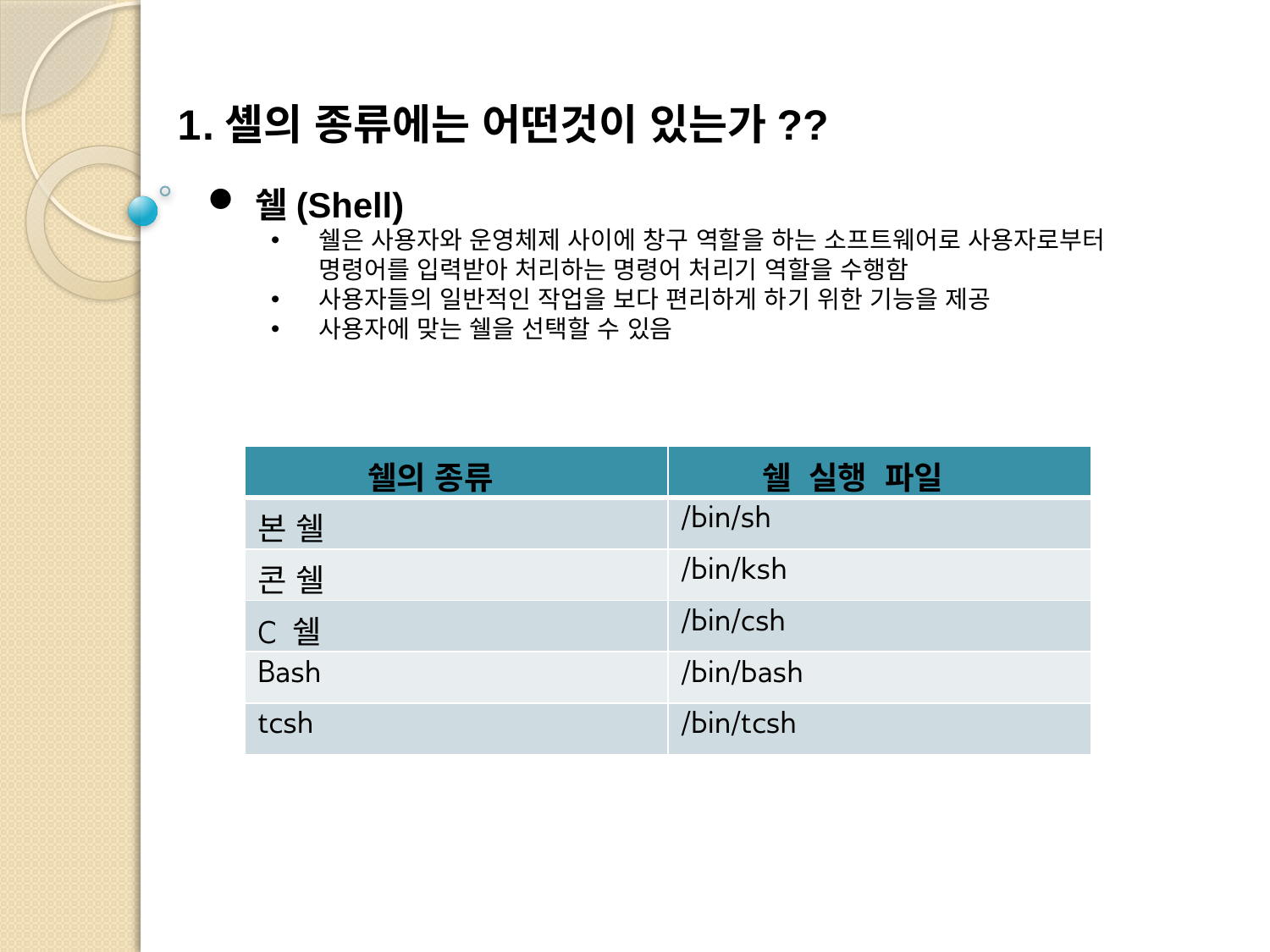

셸의 종류에는 어떤것이 있는가??
쉘(Shell)
쉘은 사용자와 운영체제 사이에 창구 역할을 하는 소프트웨어로 사용자로부터
      명령어를 입력받아 처리하는 명령어 처리기 역할을 수행함
사용자들의 일반적인 작업을 보다 편리하게 하기 위한 기능을 제공
사용자에 맞는 쉘을 선택할 수 있음

| 쉘의 종류 | 쉘 실행 파일 |
| --- | --- |
| 본 쉘 | /bin/sh |
| 콘 쉘 | /bin/ksh |
| C 쉘 | /bin/csh |
| Bash | /bin/bash |
| tcsh | /bin/tcsh |